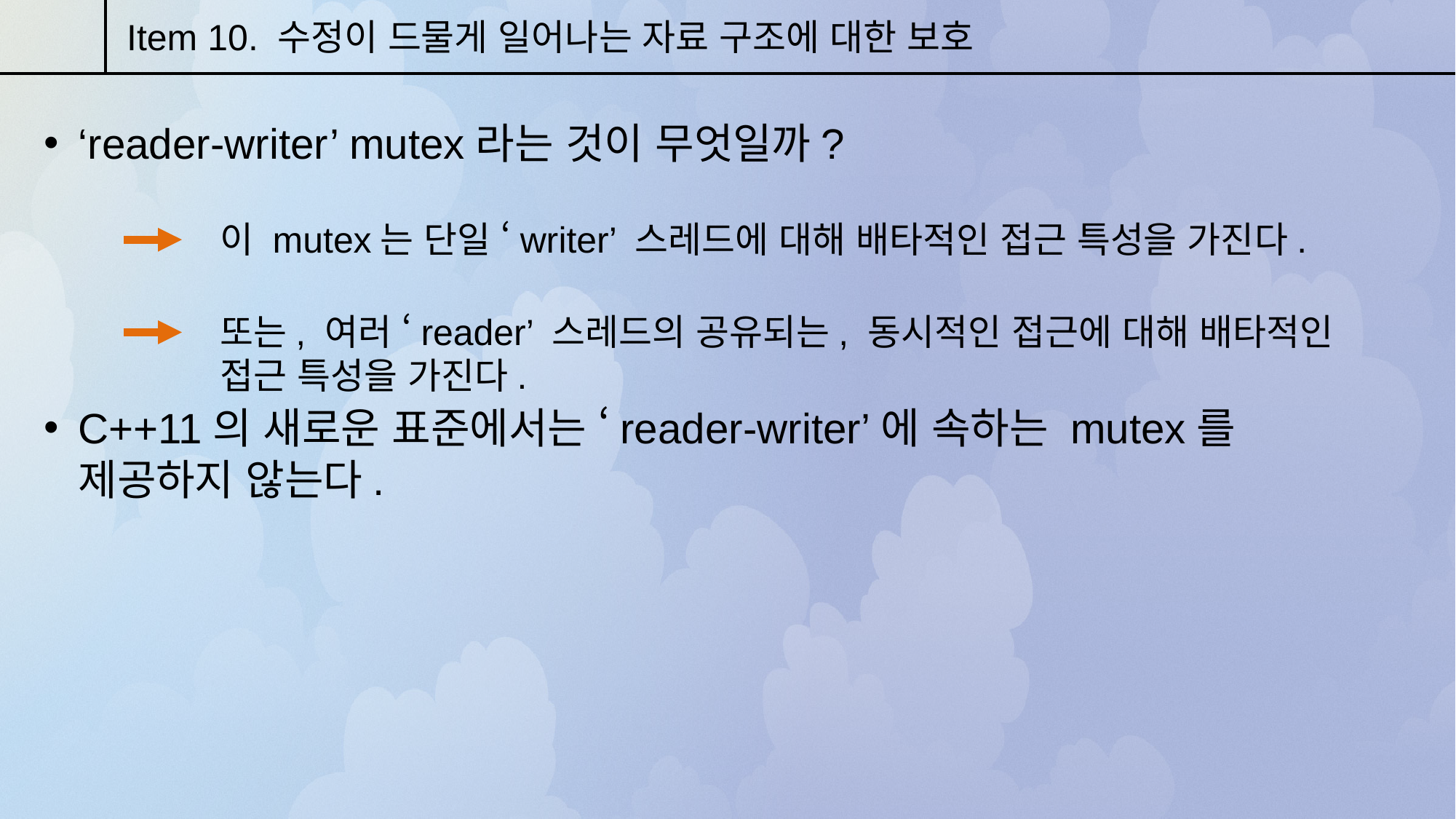

Item 10. 수정이 드물게 일어나는 자료 구조에 대한 보호
‘reader-writer’ mutex라는 것이 무엇일까?
이 mutex는 단일 ‘writer’ 스레드에 대해 배타적인 접근 특성을 가진다.
또는, 여러 ‘reader’ 스레드의 공유되는, 동시적인 접근에 대해 배타적인 접근 특성을 가진다.
C++11의 새로운 표준에서는 ‘reader-writer’에 속하는 mutex를 제공하지 않는다.